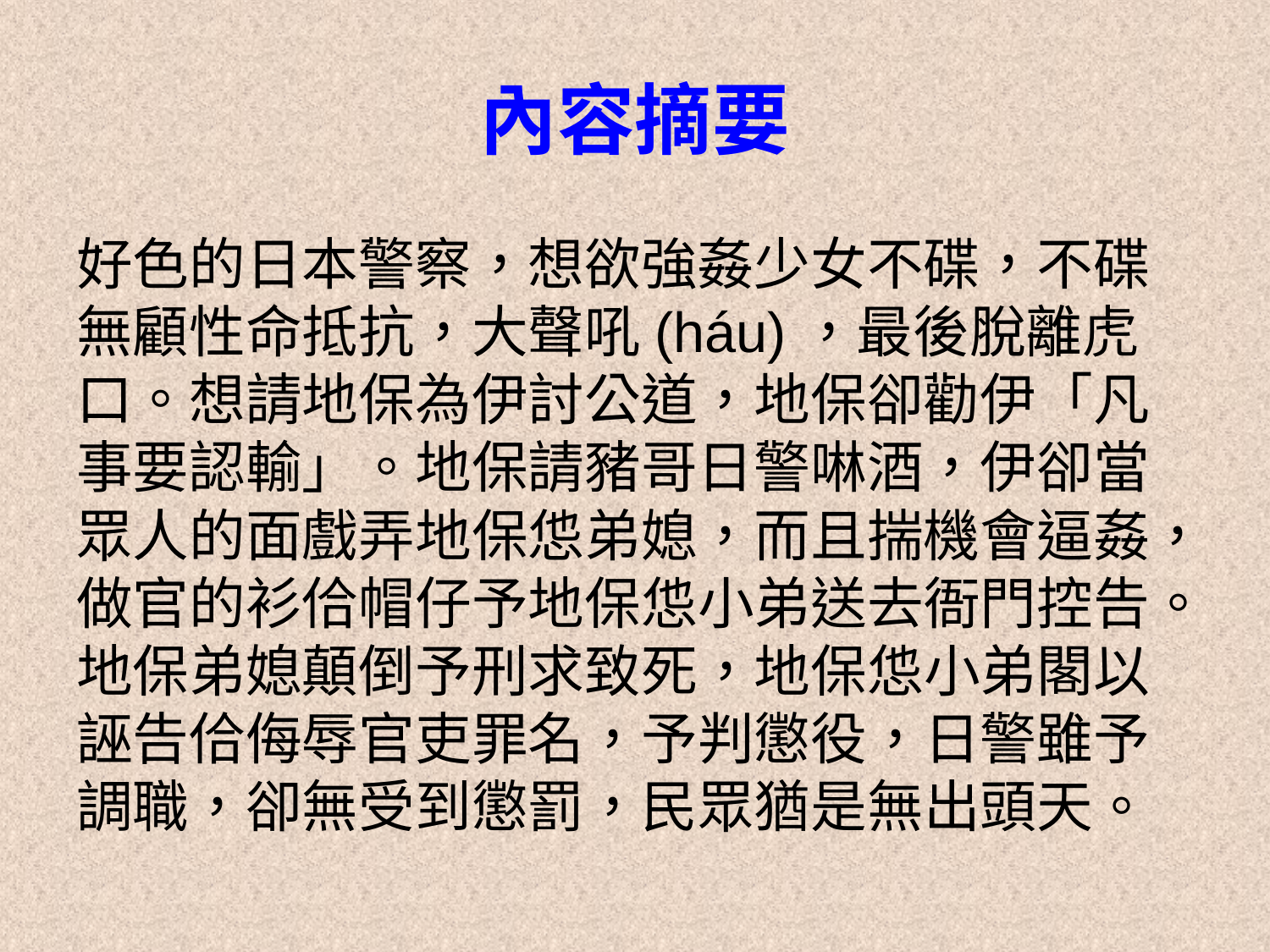

# 內容摘要
好色的日本警察，想欲強姦少女不碟，不碟無顧性命抵抗，大聲吼(háu)，最後脫離虎口。想請地保為伊討公道，地保卻勸伊「凡事要認輸」。地保請豬哥日警啉酒，伊卻當眾人的面戲弄地保怹弟媳，而且揣機會逼姦，做官的衫佮帽仔予地保怹小弟送去衙門控告。地保弟媳顛倒予刑求致死，地保怹小弟閣以誣告佮侮辱官吏罪名，予判懲役，日警雖予調職，卻無受到懲罰，民眾猶是無出頭天。